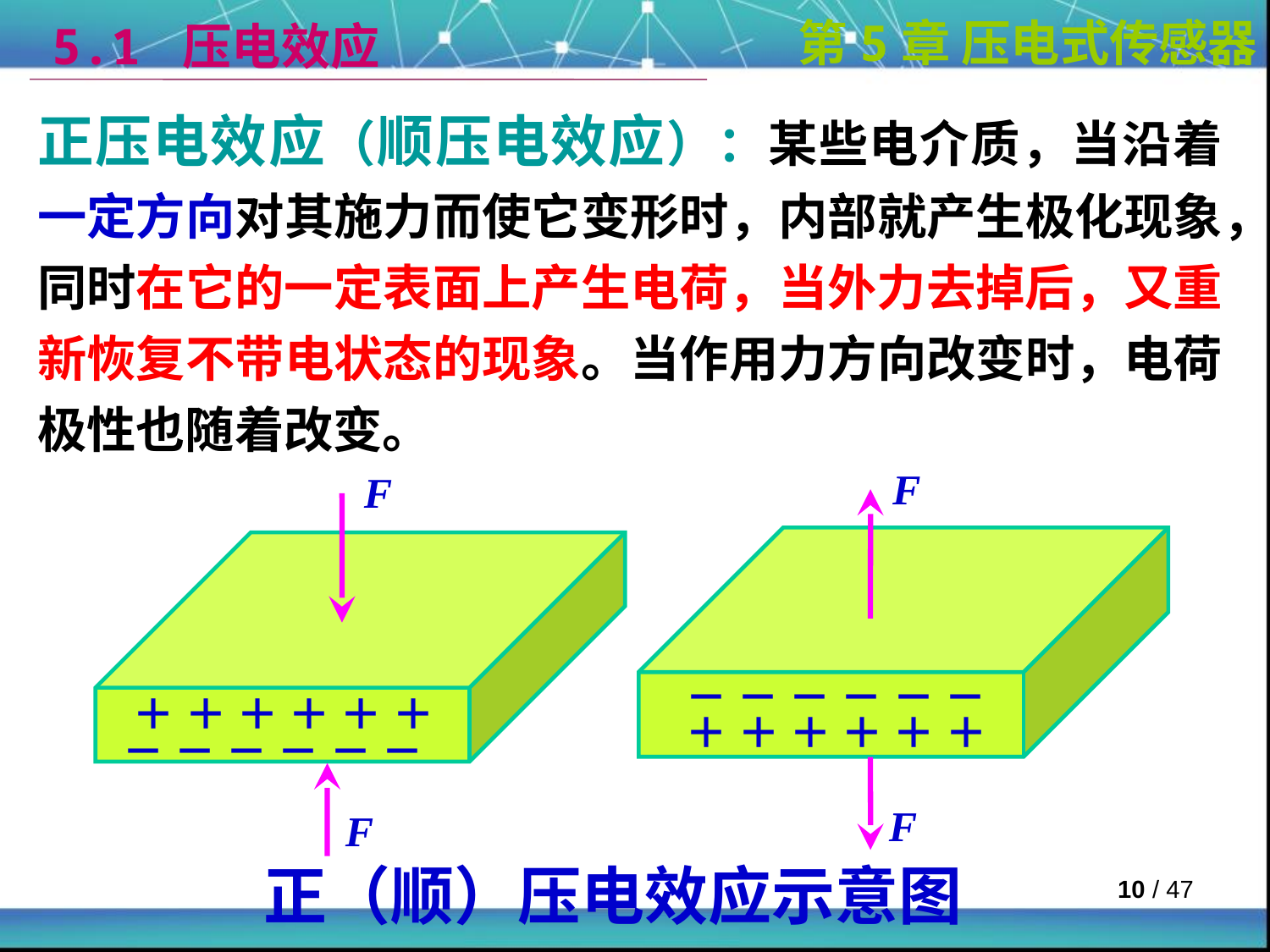

5.1 压电效应
第5章 压电式传感器

正压电效应（顺压电效应）：某些电介质，当沿着一定方向对其施力而使它变形时，内部就产生极化现象，同时在它的一定表面上产生电荷，当外力去掉后，又重新恢复不带电状态的现象。当作用力方向改变时，电荷极性也随着改变。
F

－ － － － － －
＋ ＋ ＋ ＋ ＋ ＋

F
F

＋ ＋ ＋ ＋ ＋ ＋
－ － － － － －

F
正（顺）压电效应示意图
10 / 47